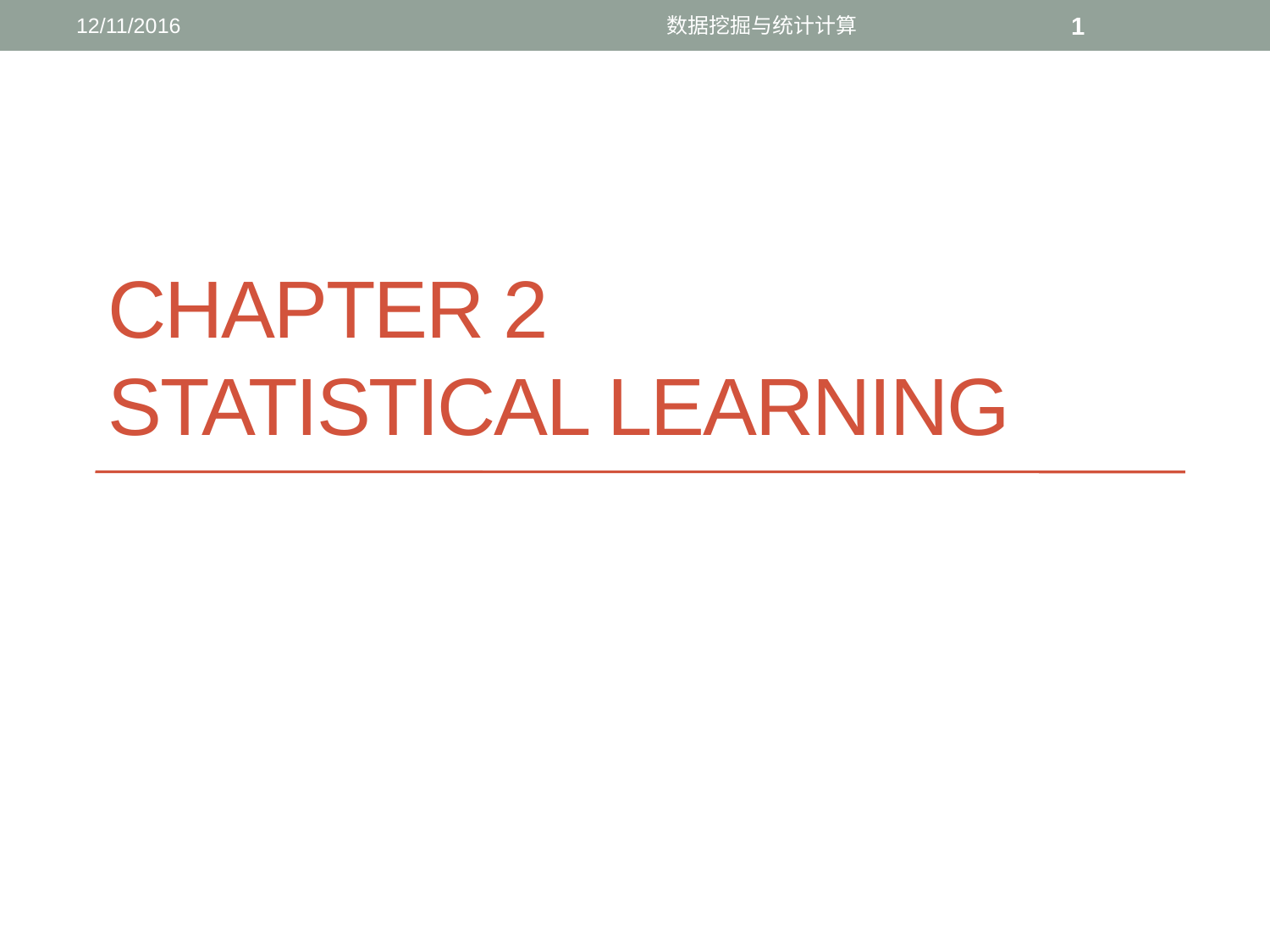

12/11/2016
数据挖掘与统计计算
1
# Chapter 2 statistical learning